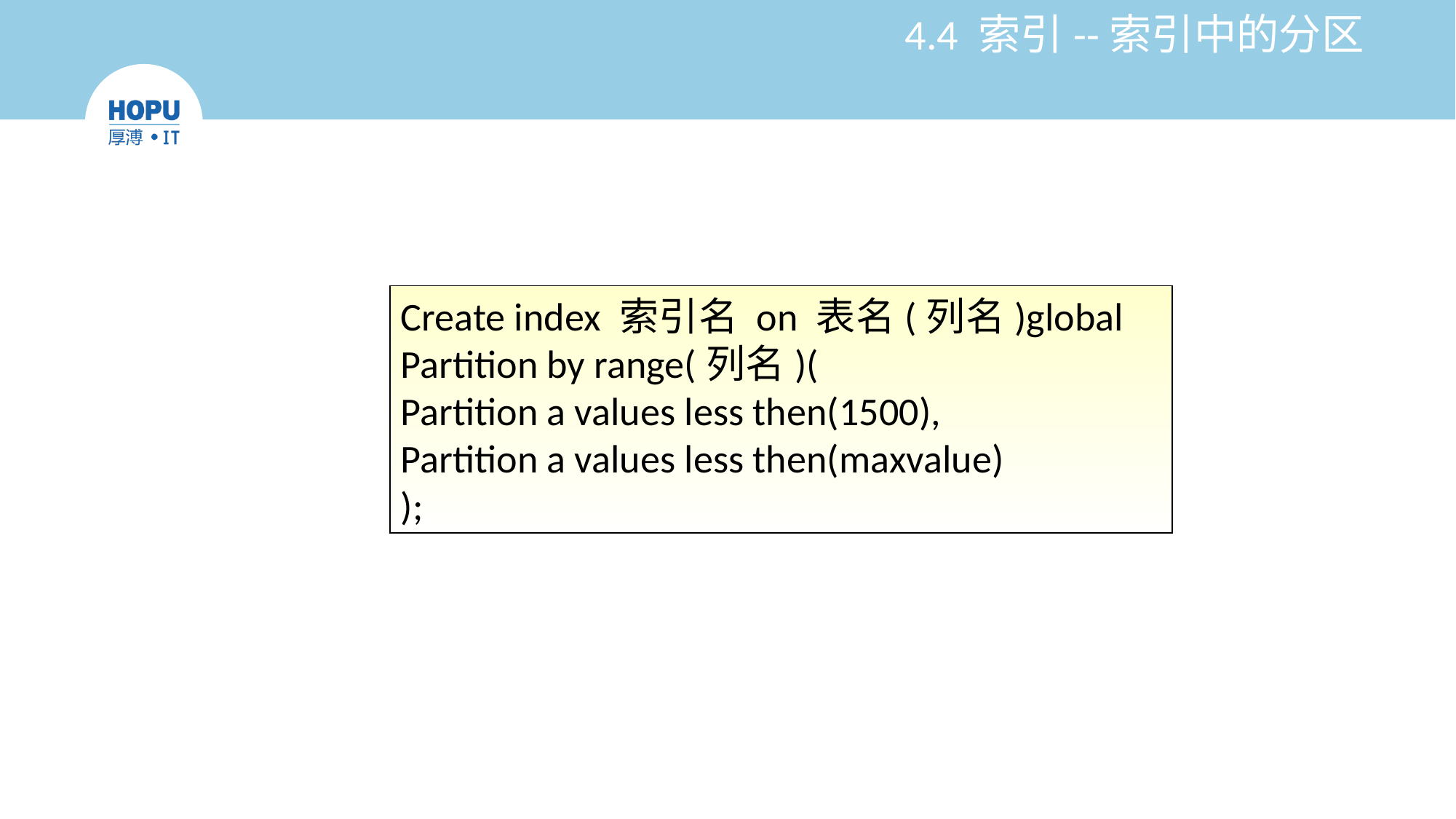

# 4.4 索引--索引中的分区
Create index 索引名 on 表名(列名)global
Partition by range(列名)(
Partition a values less then(1500),
Partition a values less then(maxvalue)
);